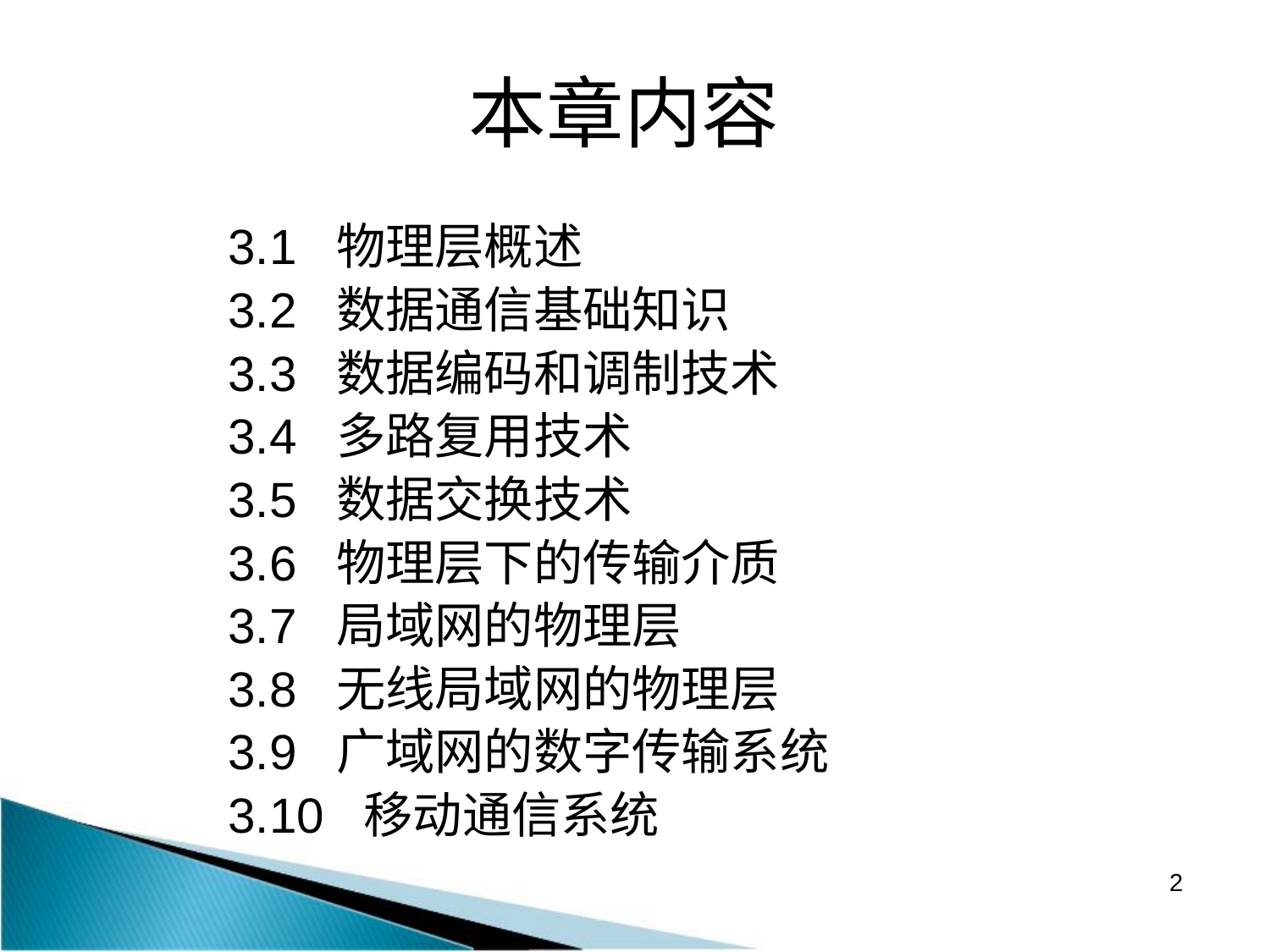

# 本章内容
3.1  物理层概述
3.2  数据通信基础知识
3.3  数据编码和调制技术
3.4  多路复用技术
3.5  数据交换技术
3.6  物理层下的传输介质
3.7  局域网的物理层
3.8  无线局域网的物理层
3.9  广域网的数字传输系统
3.10  移动通信系统

2